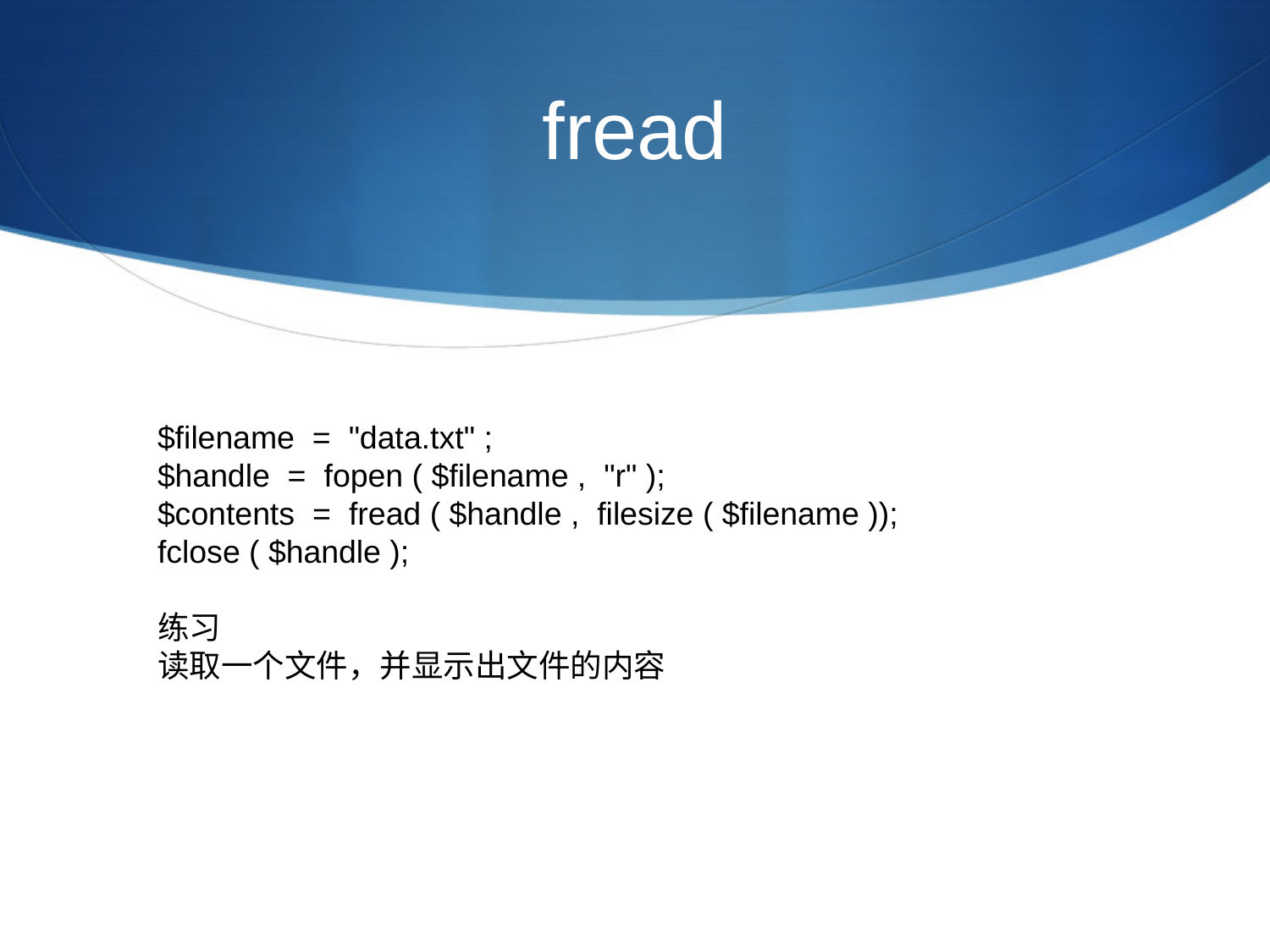

# fread
$filename  =  "data.txt" ;
$handle  =  fopen ( $filename ,  "r" );
$contents  =  fread ( $handle ,  filesize ( $filename ));
fclose ( $handle );

练习
读取一个文件，并显示出文件的内容